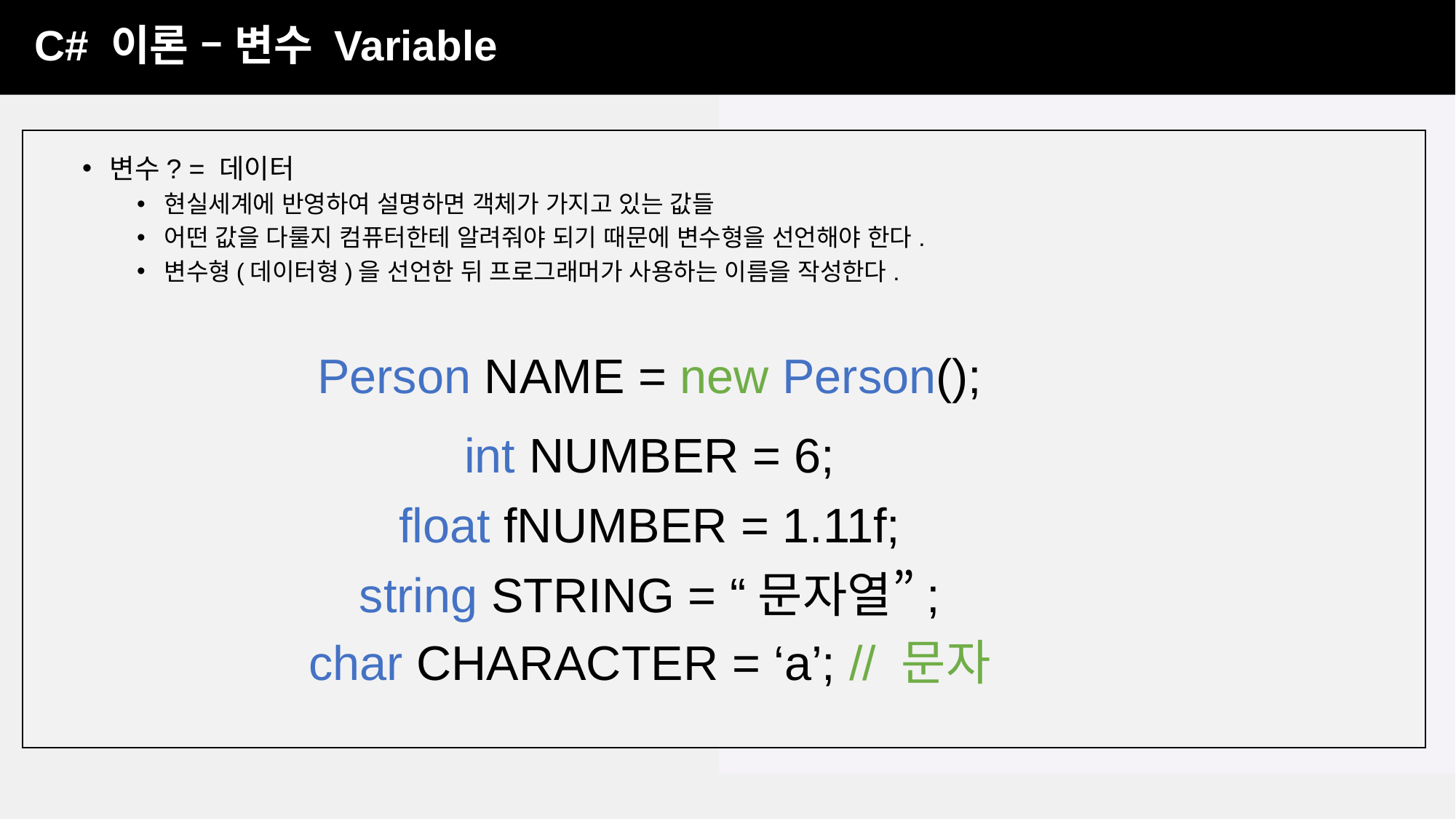

C# 이론 – 변수 Variable
변수? = 데이터
현실세계에 반영하여 설명하면 객체가 가지고 있는 값들
어떤 값을 다룰지 컴퓨터한테 알려줘야 되기 때문에 변수형을 선언해야 한다.
변수형(데이터형)을 선언한 뒤 프로그래머가 사용하는 이름을 작성한다.
Person NAME = new Person();
int NUMBER = 6;
float fNUMBER = 1.11f;
string STRING = “문자열”;
char CHARACTER = ‘a’; // 문자